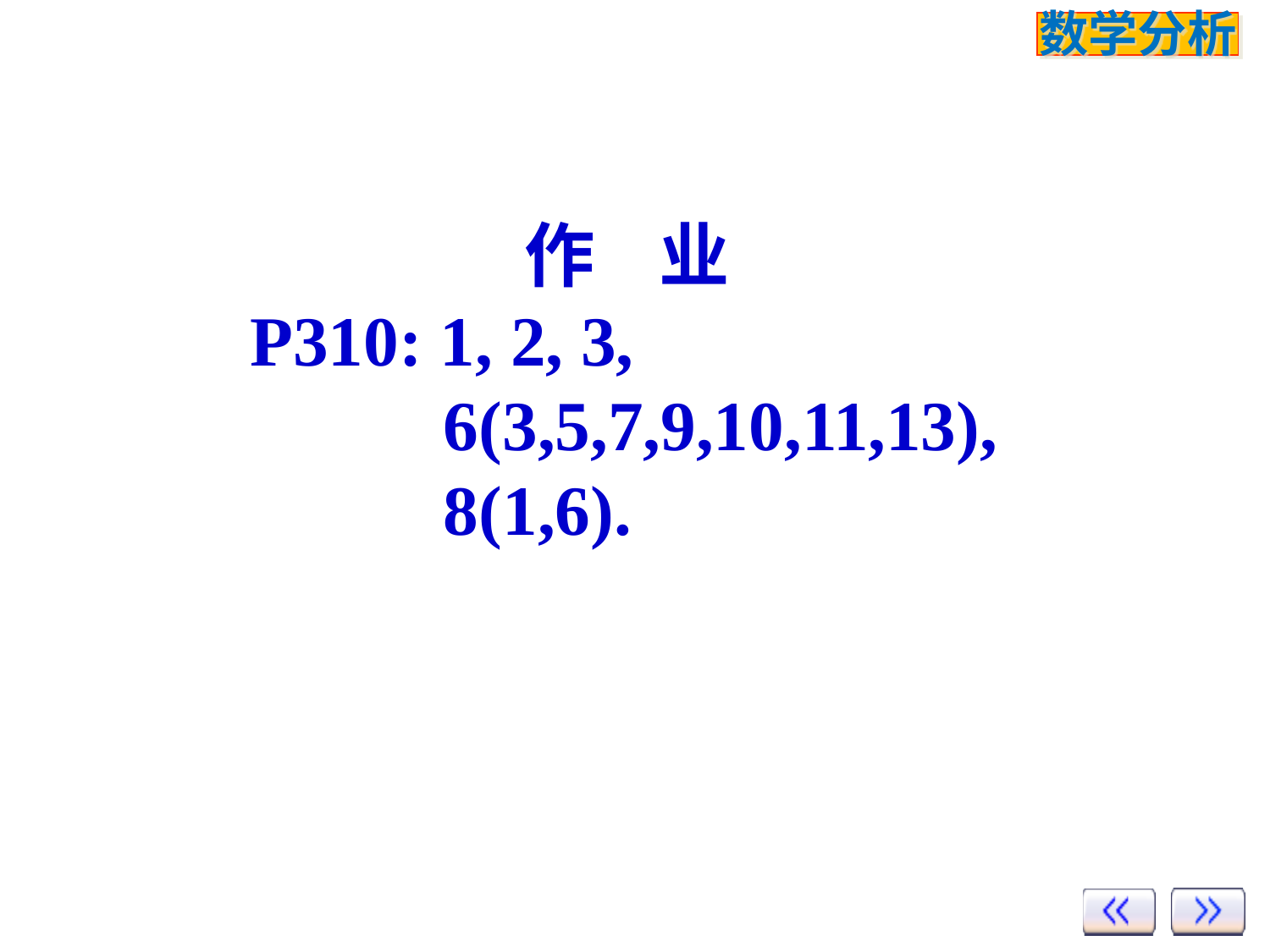

作    业
P310: 1, 2, 3,
           6(3,5,7,9,10,11,13),
           8(1,6).